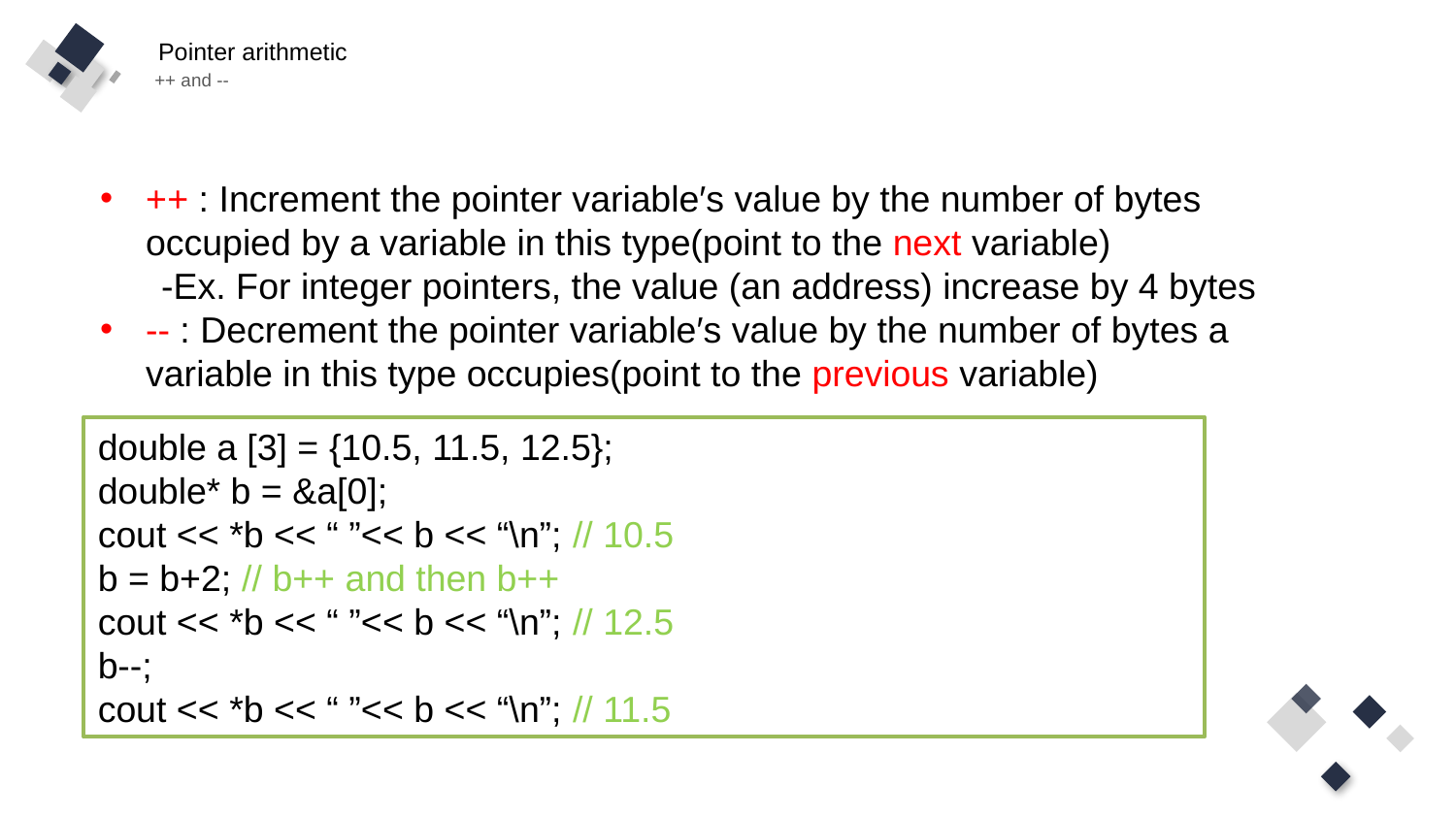

Pointer arithmetic

++ and --

++ : Increment the pointer variable′s value by the number of bytes occupied by a variable in this type(point to the next variable)
      -Ex. For integer pointers, the value (an address) increase by 4 bytes
-- : Decrement the pointer variable′s value by the number of bytes a variable in this type occupies(point to the previous variable)
标题内	容
单击此处添加文字阐述，添加简短问题说明文字
double a [3] = {10.5, 11.5, 12.5};
double* b = &a[0];
cout << *b << “ ”<< b << “\n”; // 10.5
b = b+2; // b++ and then b++
cout << *b << “ ”<< b << “\n”; // 12.5
b--;
cout << *b << “ ”<< b << “\n”; // 11.5

标题内	容
单击此处添加文字阐述，添加简短问题说明文字